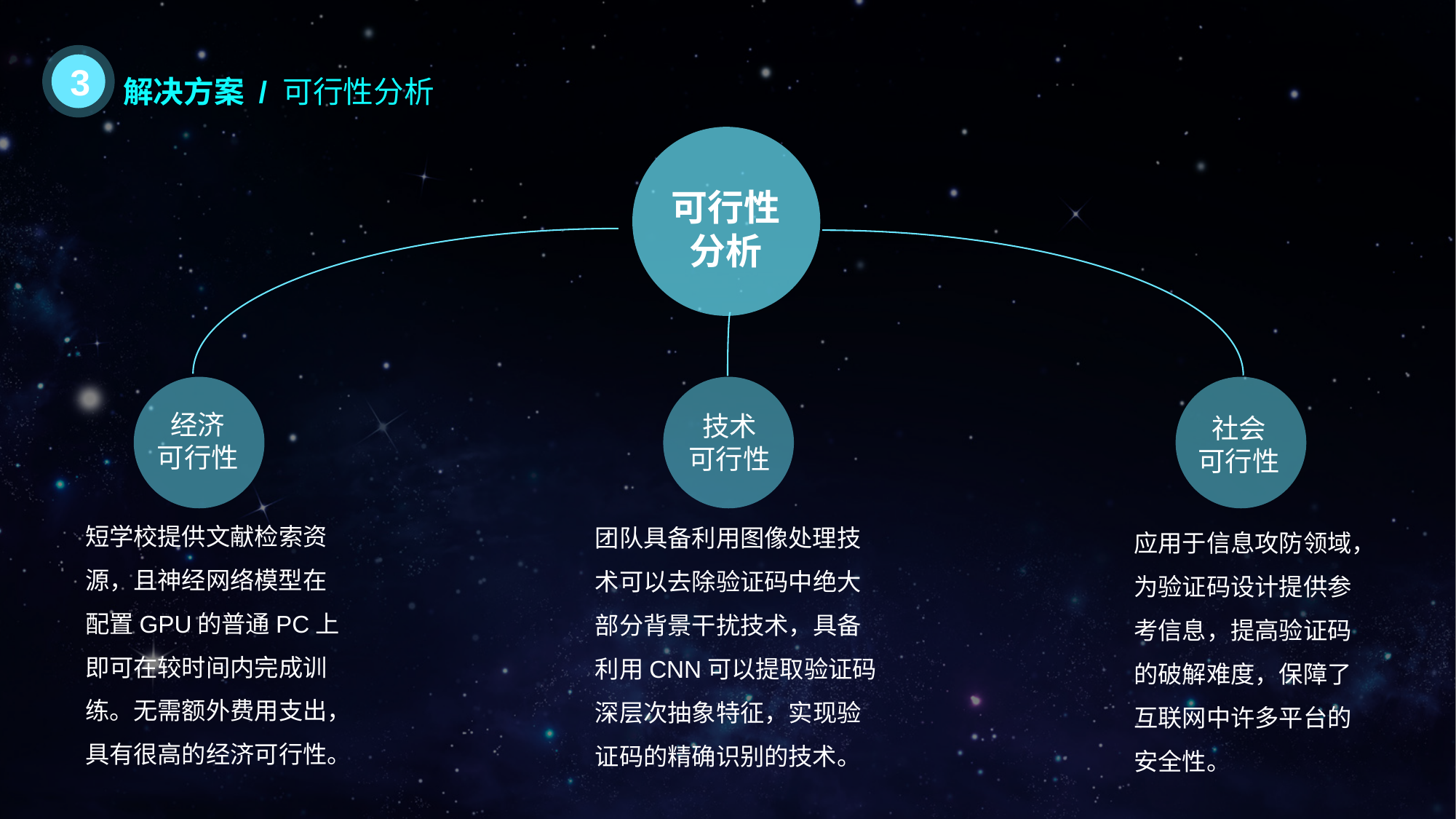

3
解决方案 / 可行性分析

可行性分析

经济
可行性
技术
可行性
社会
可行性
短学校提供文献检索资源，且神经网络模型在配置GPU的普通PC上即可在较时间内完成训练。无需额外费用支出，具有很高的经济可行性。
团队具备利用图像处理技术可以去除验证码中绝大部分背景干扰技术，具备利用CNN可以提取验证码深层次抽象特征，实现验证码的精确识别的技术。
应用于信息攻防领域，为验证码设计提供参考信息，提高验证码的破解难度，保障了互联网中许多平台的安全性。